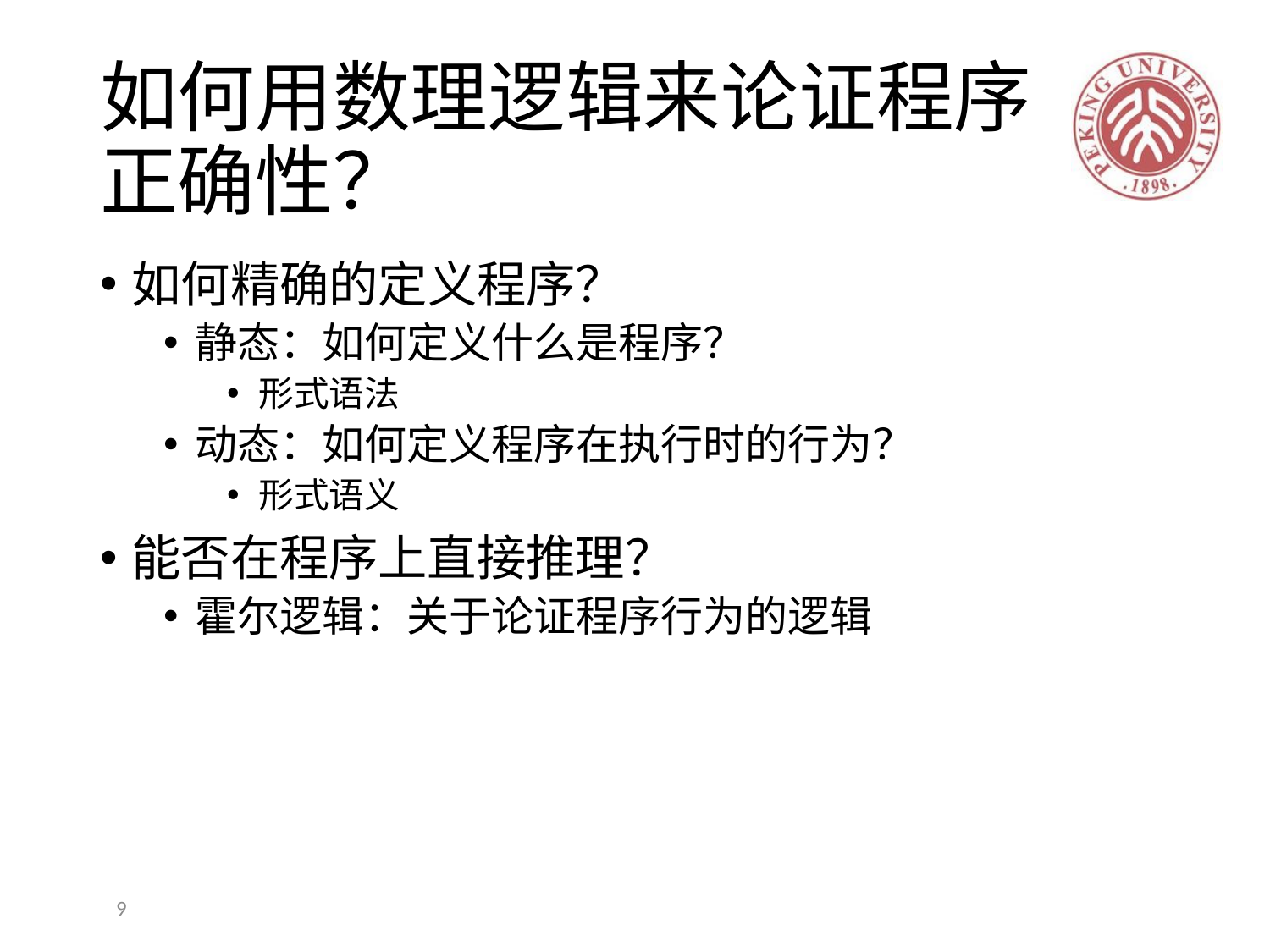

# 如何用数理逻辑来论证程序正确性？
如何精确的定义程序？
静态：如何定义什么是程序？
形式语法
动态：如何定义程序在执行时的行为？
形式语义
能否在程序上直接推理？
霍尔逻辑：关于论证程序行为的逻辑
9